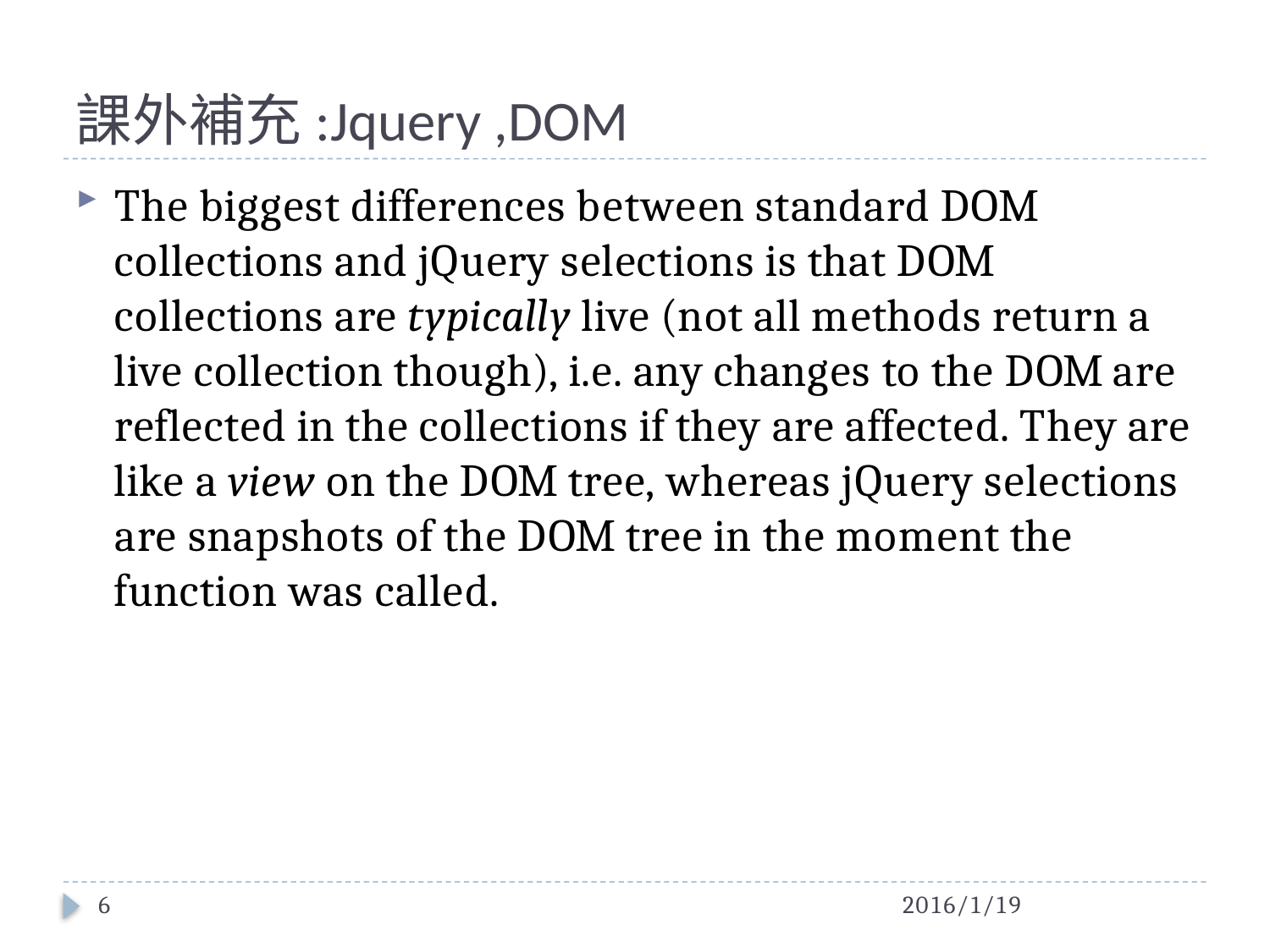

# 課外補充:Jquery ,DOM
The biggest differences between standard DOM collections and jQuery selections is that DOM collections are typically live (not all methods return a live collection though), i.e. any changes to the DOM are reflected in the collections if they are affected. They are like a view on the DOM tree, whereas jQuery selections are snapshots of the DOM tree in the moment the function was called.
6
2016/1/19